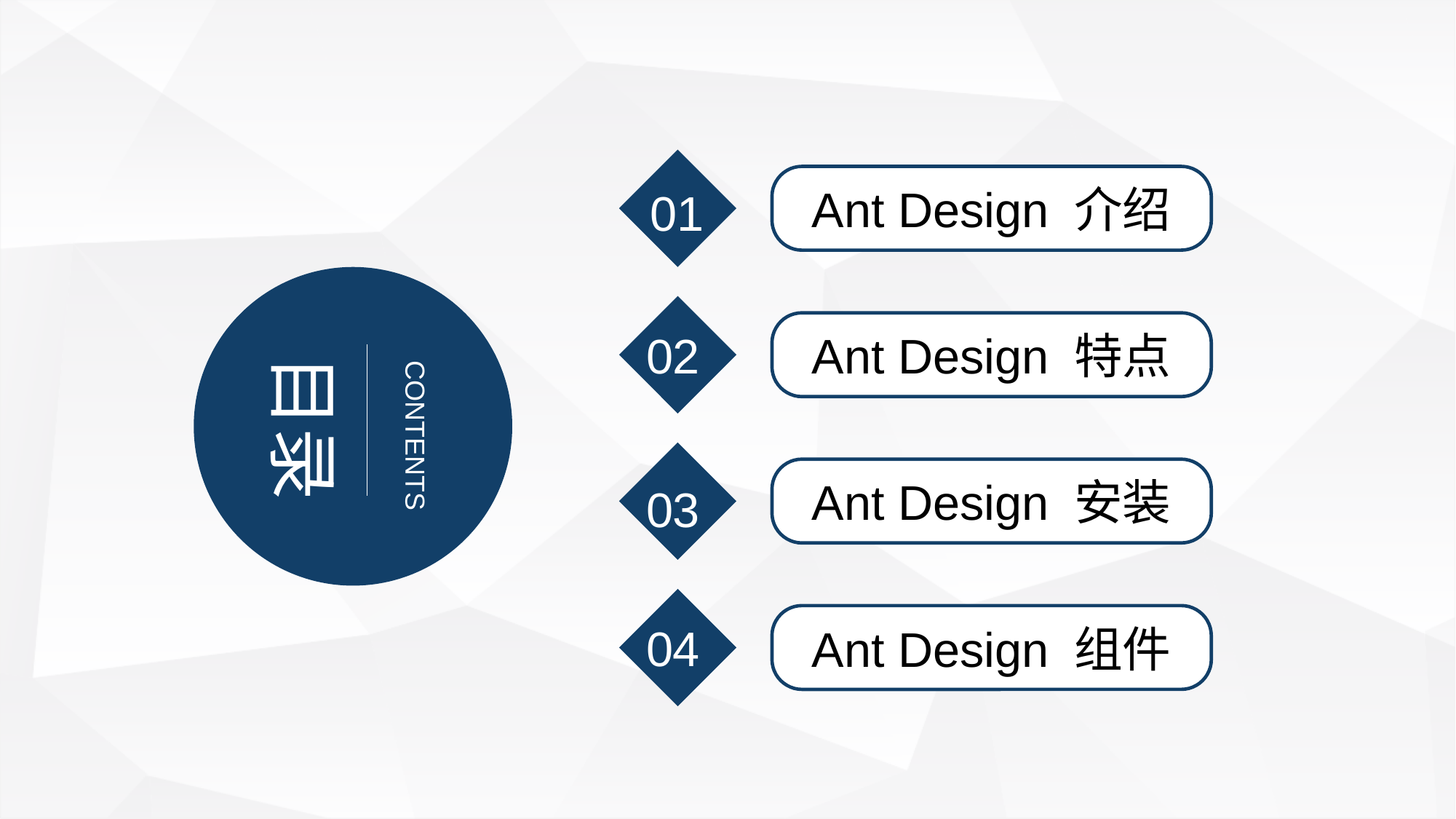

01
Ant Design 介绍

02
Ant Design 特点
目录
CONTENTS

03
Ant Design 安装

04
Ant Design 组件